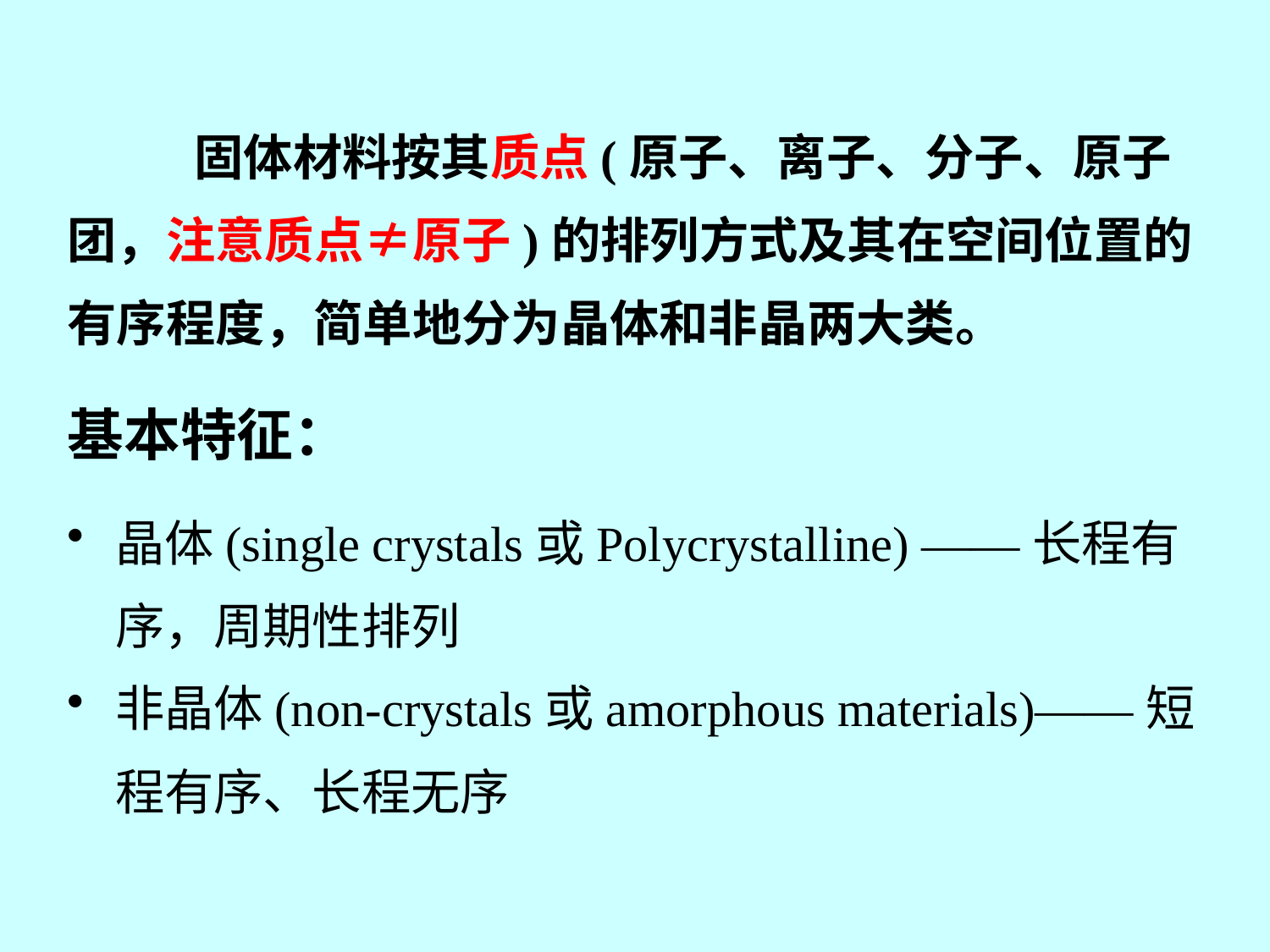

固体材料按其质点(原子、离子、分子、原子团，注意质点≠原子)的排列方式及其在空间位置的有序程度，简单地分为晶体和非晶两大类。
基本特征：
晶体(single crystals或Polycrystalline) ——长程有序，周期性排列
非晶体(non-crystals或amorphous materials)——短程有序、长程无序